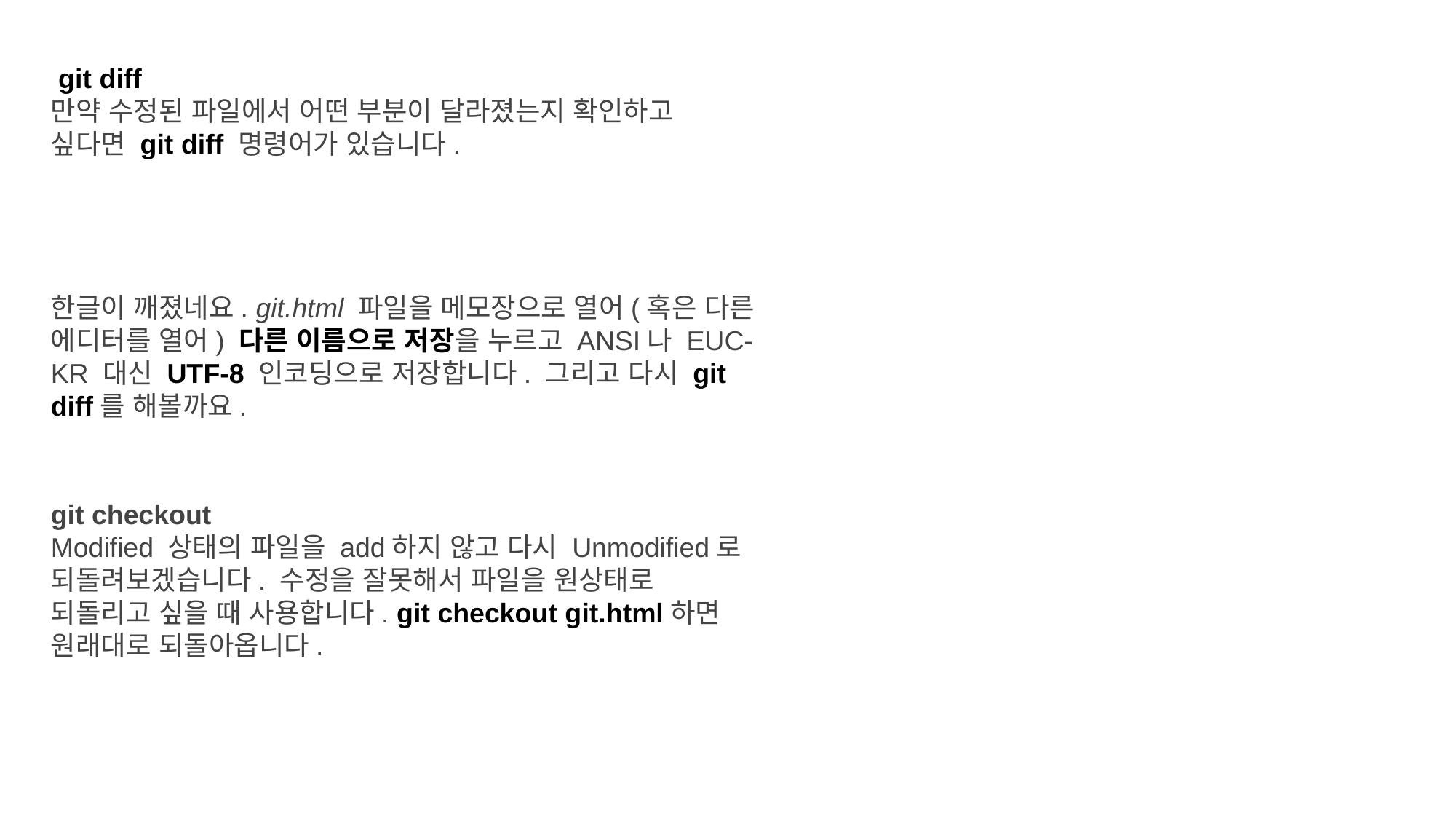

git diff
만약 수정된 파일에서 어떤 부분이 달라졌는지 확인하고 싶다면 git diff 명령어가 있습니다.
한글이 깨졌네요. git.html 파일을 메모장으로 열어(혹은 다른 에디터를 열어) 다른 이름으로 저장을 누르고 ANSI나 EUC-KR 대신 UTF-8 인코딩으로 저장합니다. 그리고 다시 git diff를 해볼까요.
git checkout
Modified 상태의 파일을 add하지 않고 다시 Unmodified로 되돌려보겠습니다. 수정을 잘못해서 파일을 원상태로 되돌리고 싶을 때 사용합니다. git checkout git.html하면 원래대로 되돌아옵니다.